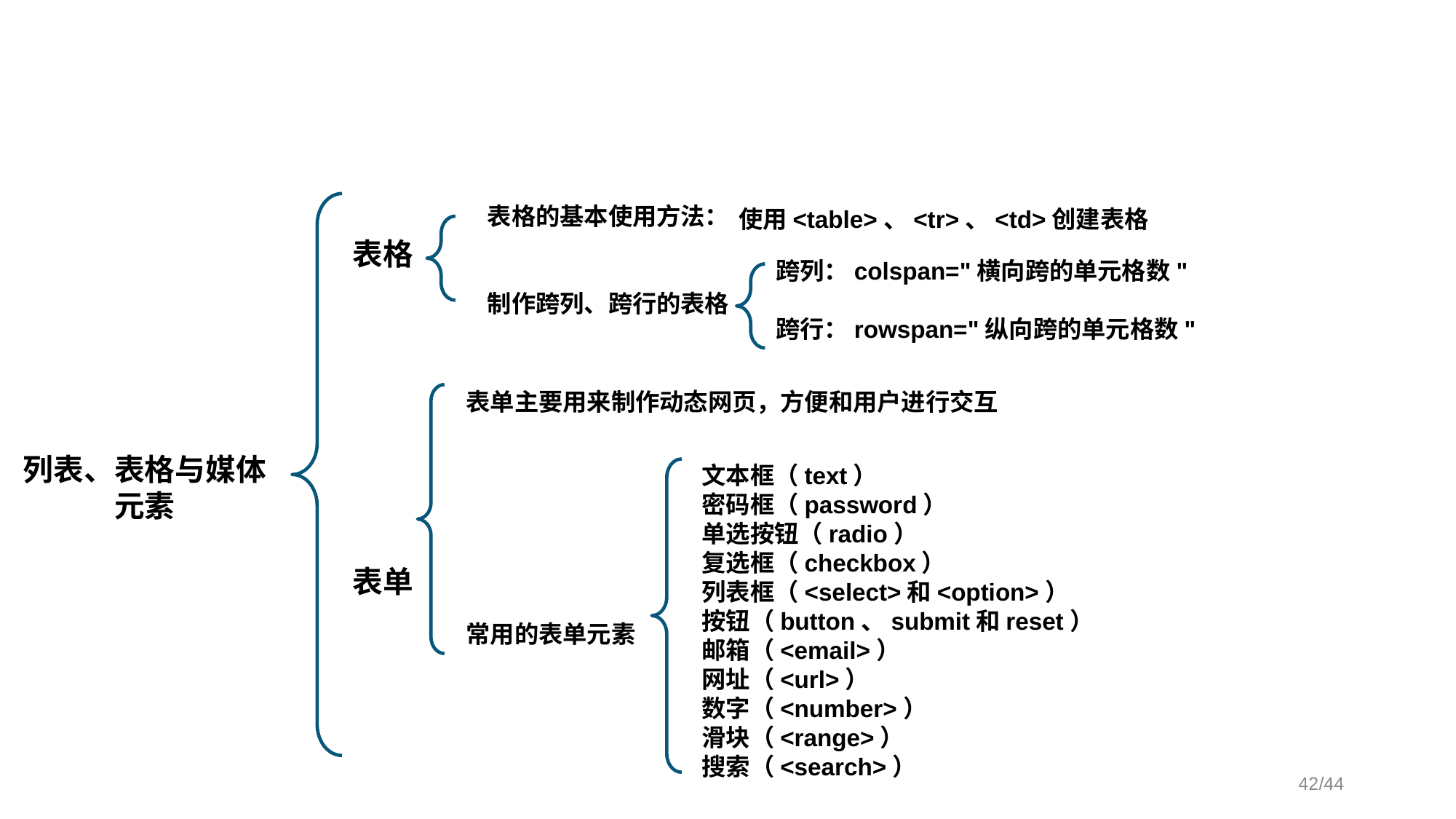

表格

表单

表格的基本使用方法：

制作跨列、跨行的表格
使用<table>、<tr>、<td>创建表格

跨列：colspan="横向跨的单元格数"

跨行：rowspan="纵向跨的单元格数"

表单主要用来制作动态网页，方便和用户进行交互

常用的表单元素

列表、表格与媒体元素
文本框（text）
密码框（password）
单选按钮（radio）
复选框（checkbox）
列表框（<select>和<option>）
按钮（button、submit和reset）
邮箱（<email>）
网址（<url>）
数字（<number>）
滑块（<range>）
搜索（<search>）

42/44